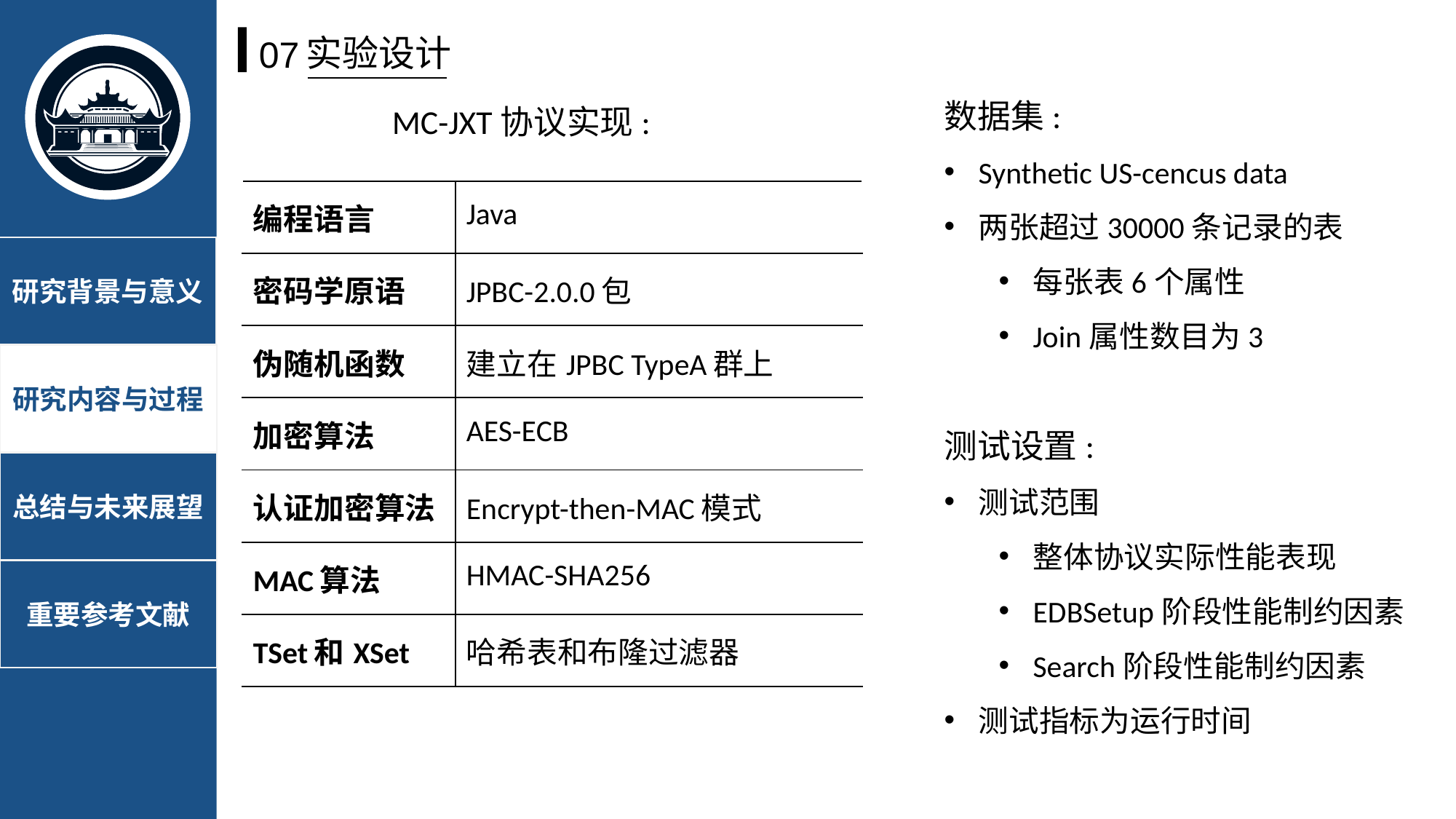

实验设计

07

数据集:
Synthetic US-cencus data
两张超过30000条记录的表
每张表6个属性
Join属性数目为3
测试设置:
测试范围
整体协议实际性能表现
EDBSetup阶段性能制约因素
Search阶段性能制约因素
测试指标为运行时间
MC-JXT协议实现:
| 编程语言 | Java |
| --- | --- |
| 密码学原语 | JPBC-2.0.0包 |
| 伪随机函数 | 建立在JPBC TypeA群上 |
| 加密算法 | AES-ECB |
| 认证加密算法 | Encrypt-then-MAC模式 |
| MAC算法 | HMAC-SHA256 |
| TSet和XSet | 哈希表和布隆过滤器 |
研究背景与意义
研究内容与过程
总结与未来展望
重要参考文献